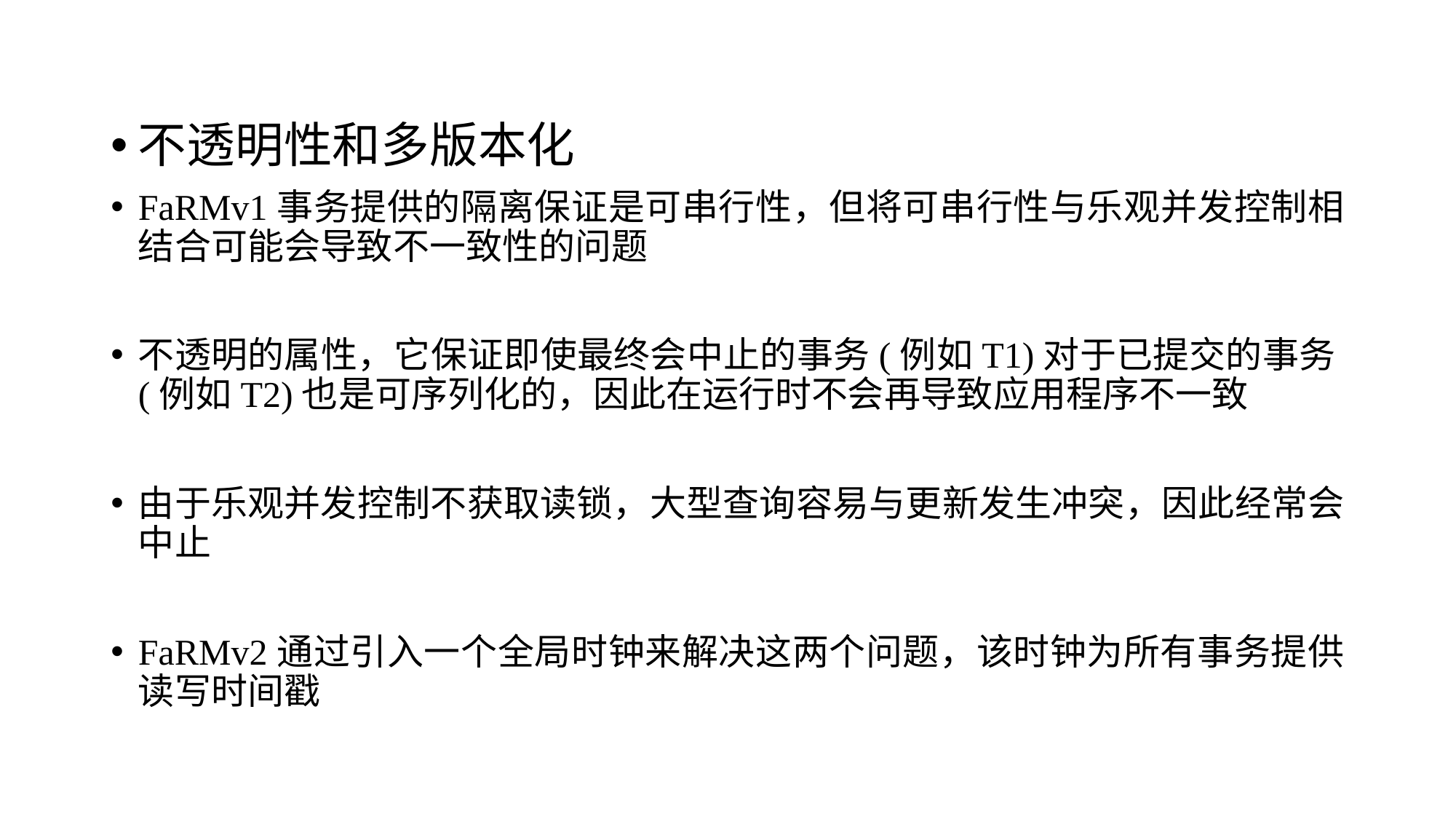

不透明性和多版本化
FaRMv1事务提供的隔离保证是可串行性，但将可串行性与乐观并发控制相结合可能会导致不一致性的问题

不透明的属性，它保证即使最终会中止的事务(例如T1)对于已提交的事务(例如T2)也是可序列化的，因此在运行时不会再导致应用程序不一致

由于乐观并发控制不获取读锁，大型查询容易与更新发生冲突，因此经常会中止

FaRMv2通过引入一个全局时钟来解决这两个问题，该时钟为所有事务提供读写时间戳